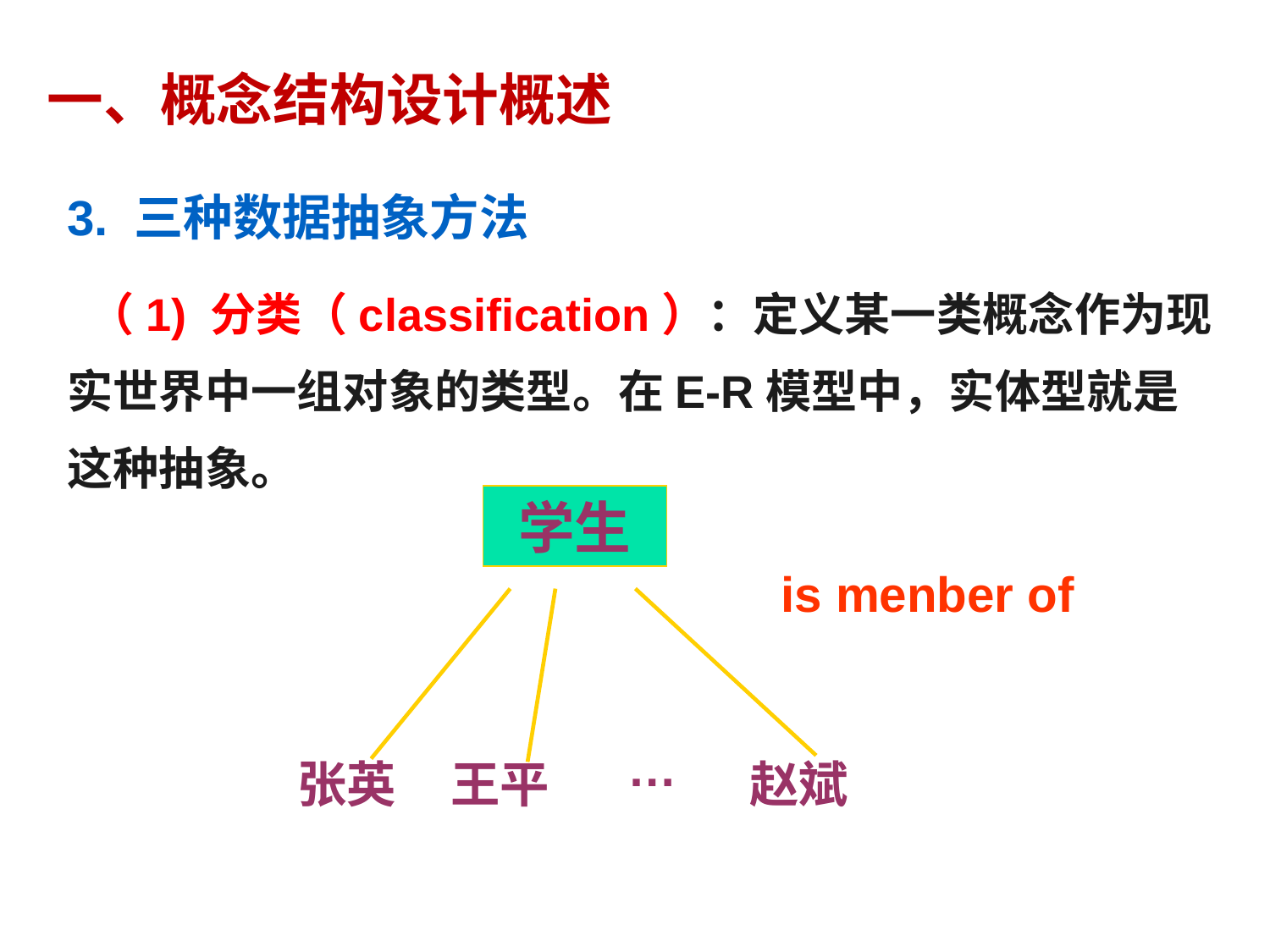

一、概念结构设计概述
3. 三种数据抽象方法
 （1) 分类（classification）：定义某一类概念作为现实世界中一组对象的类型。在E-R模型中，实体型就是这种抽象。
学生
is menber of

…
张英
王平
赵斌